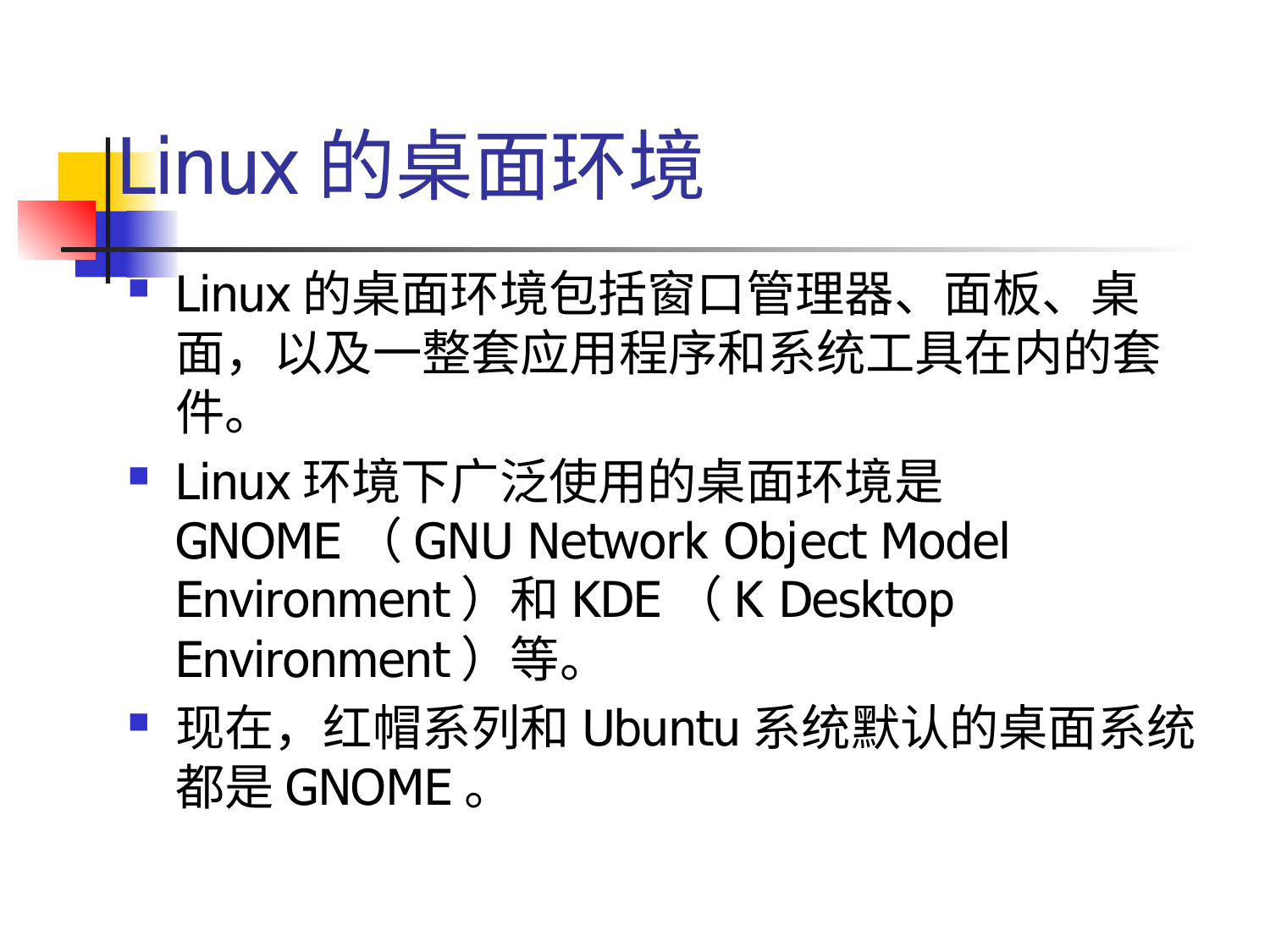

# Linux的桌面环境
Linux的桌面环境包括窗口管理器、面板、桌面，以及一整套应用程序和系统工具在内的套件。
Linux环境下广泛使用的桌面环境是GNOME（GNU Network Object Model Environment）和KDE（K Desktop Environment）等。
现在，红帽系列和Ubuntu系统默认的桌面系统都是GNOME。